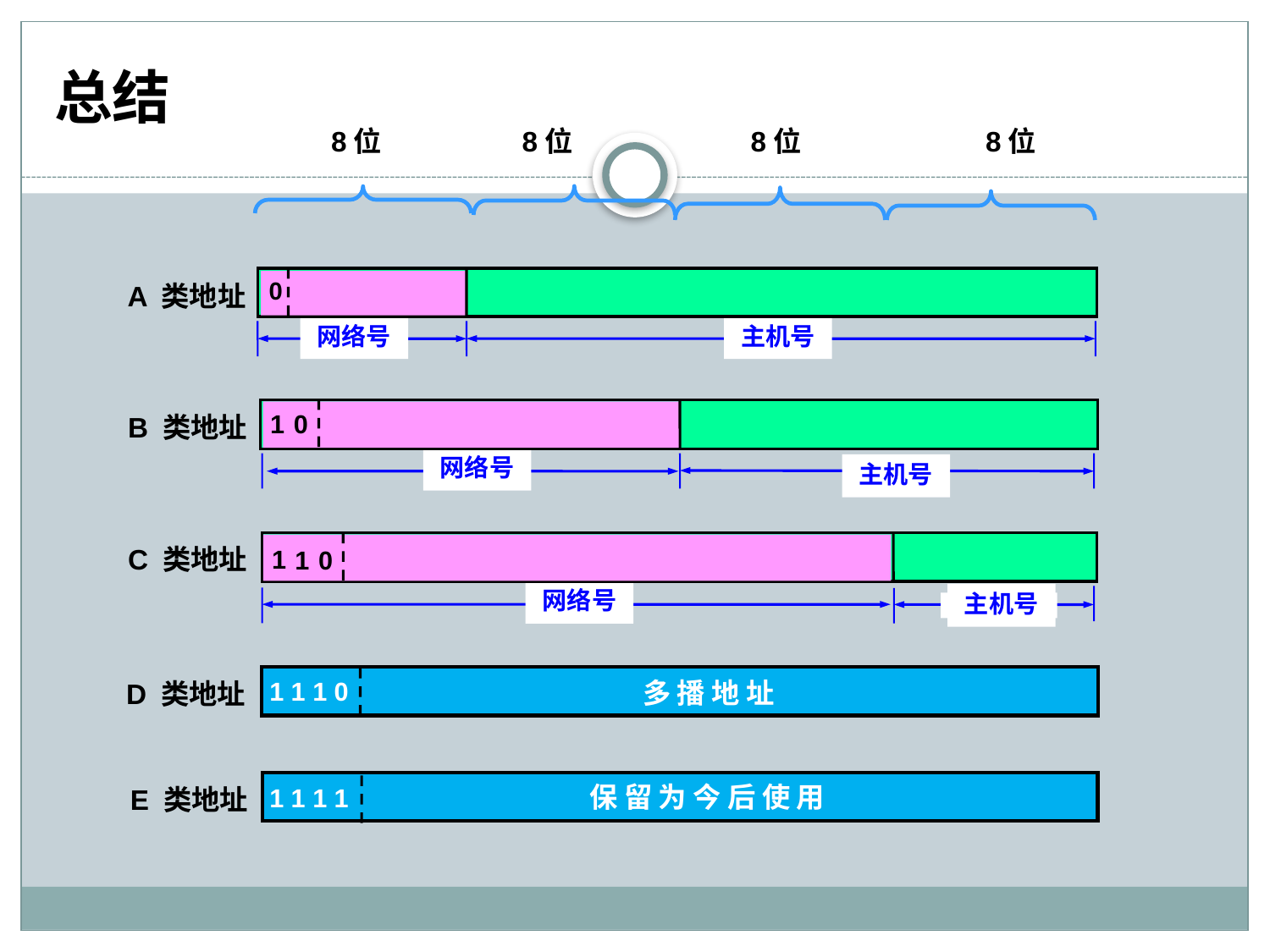

# 总结

8位 	         8位		     8位		  8位

0

A 类地址

网络号
主机号

1
0

B 类地址

网络号

主机号

C 类地址

1
1
0
网络号
主机号

1 1 1 0
多 播 地 址

D 类地址
保 留 为 今 后 使 用

1 1 1 1
E 类地址